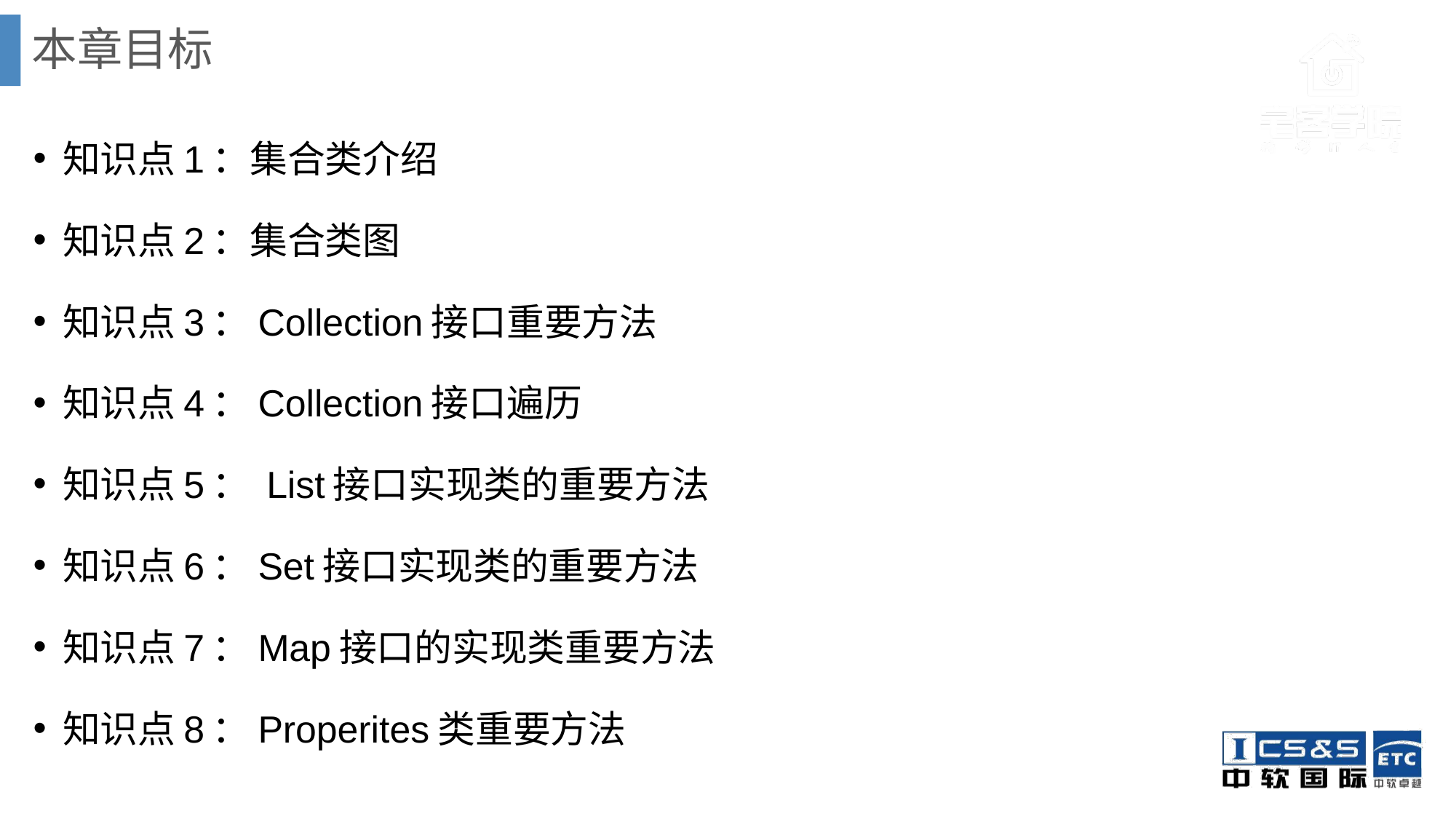

# 本章目标
知识点1：集合类介绍
知识点2：集合类图
知识点3：Collection接口重要方法
知识点4：Collection接口遍历
知识点5： List接口实现类的重要方法
知识点6：Set接口实现类的重要方法
知识点7：Map接口的实现类重要方法
知识点8：Properites类重要方法